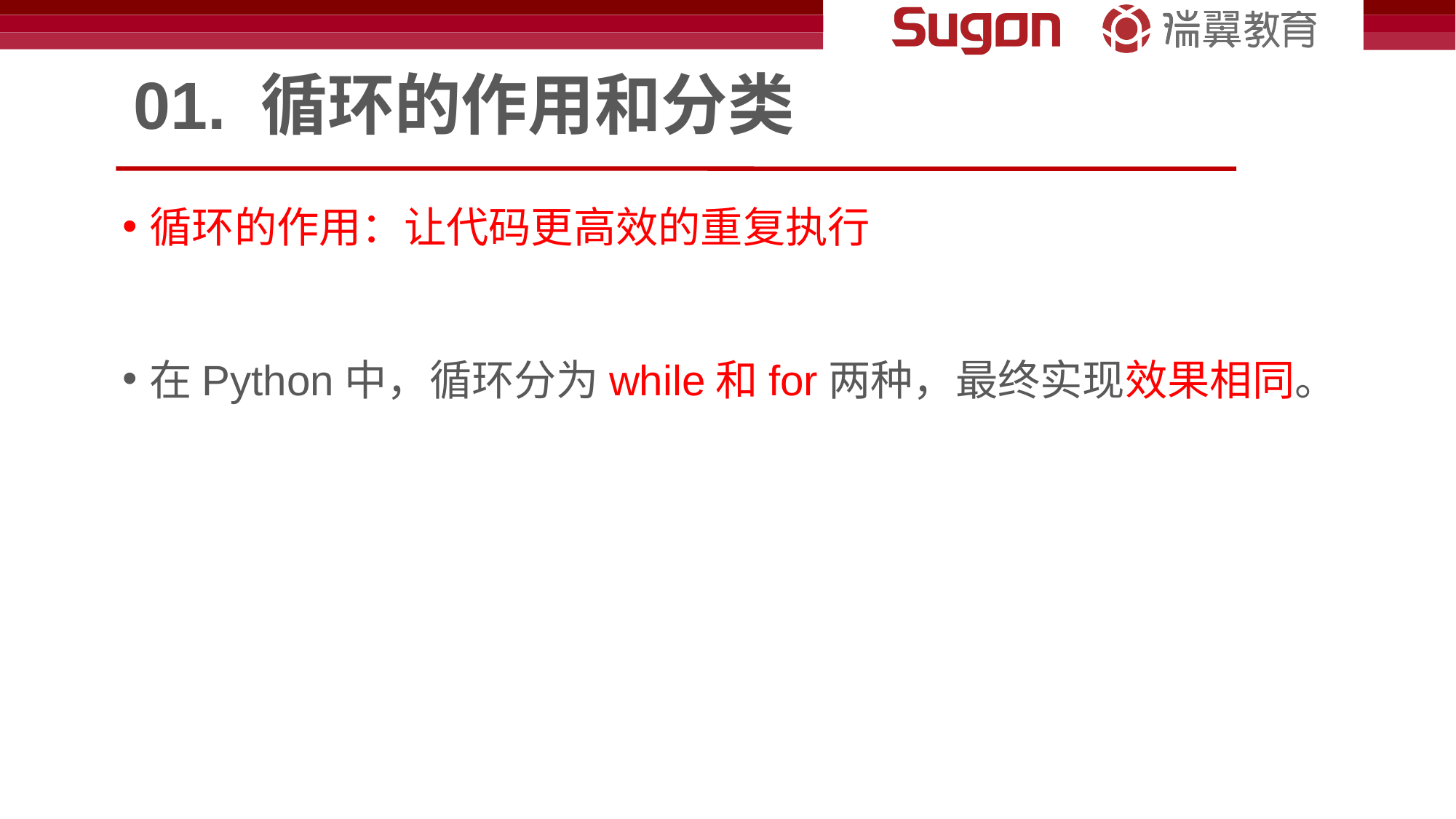

# 01. 循环的作用和分类
循环的作用：让代码更高效的重复执行

在Python中，循环分为while和for两种，最终实现效果相同。